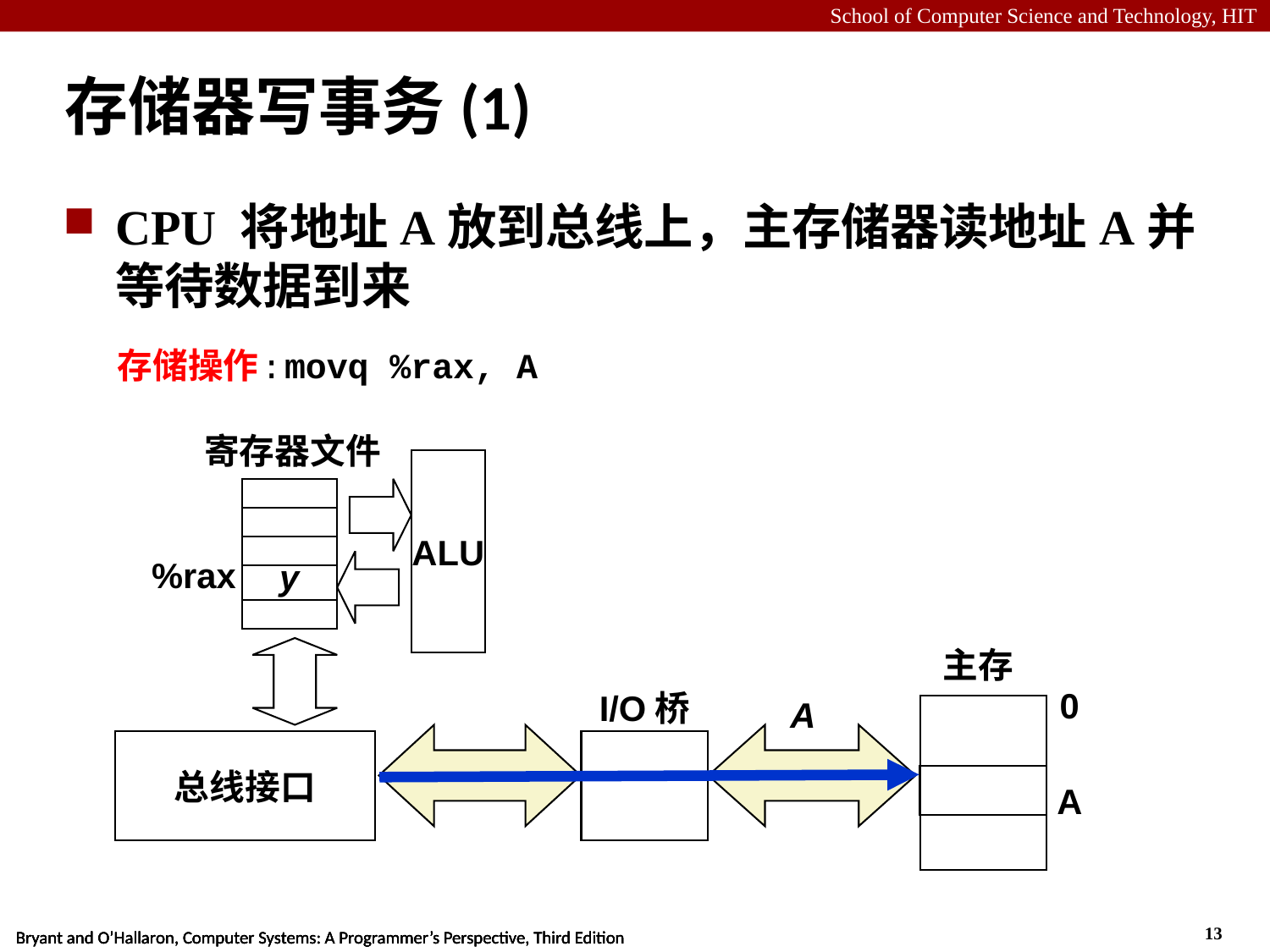

# 存储器写事务(1)
CPU 将地址A放到总线上，主存储器读地址A并等待数据到来
存储操作: movq %rax, A
寄存器文件
ALU

%rax

y

主存

0
I/O桥
A

总线接口

A